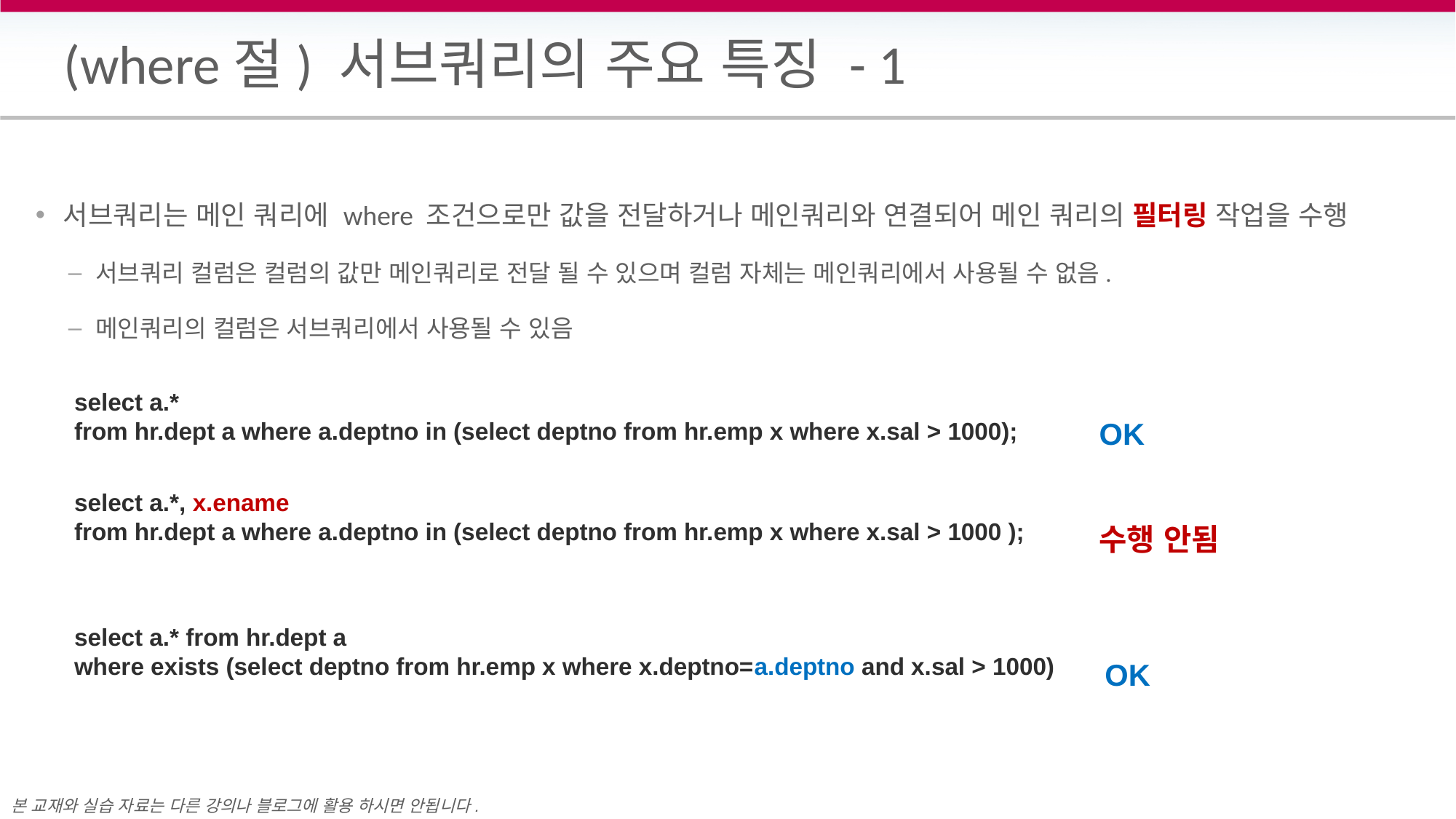

# (where절) 서브쿼리의 주요 특징 - 1
서브쿼리는 메인 쿼리에 where 조건으로만 값을 전달하거나 메인쿼리와 연결되어 메인 쿼리의 필터링 작업을 수행
서브쿼리 컬럼은 컬럼의 값만 메인쿼리로 전달 될 수 있으며 컬럼 자체는 메인쿼리에서 사용될 수 없음.
메인쿼리의 컬럼은 서브쿼리에서 사용될 수 있음
select a.*
from hr.dept a where a.deptno in (select deptno from hr.emp x where x.sal > 1000);
OK
select a.*, x.ename
from hr.dept a where a.deptno in (select deptno from hr.emp x where x.sal > 1000 );
수행 안됨
select a.* from hr.dept a
where exists (select deptno from hr.emp x where x.deptno=a.deptno and x.sal > 1000)
OK